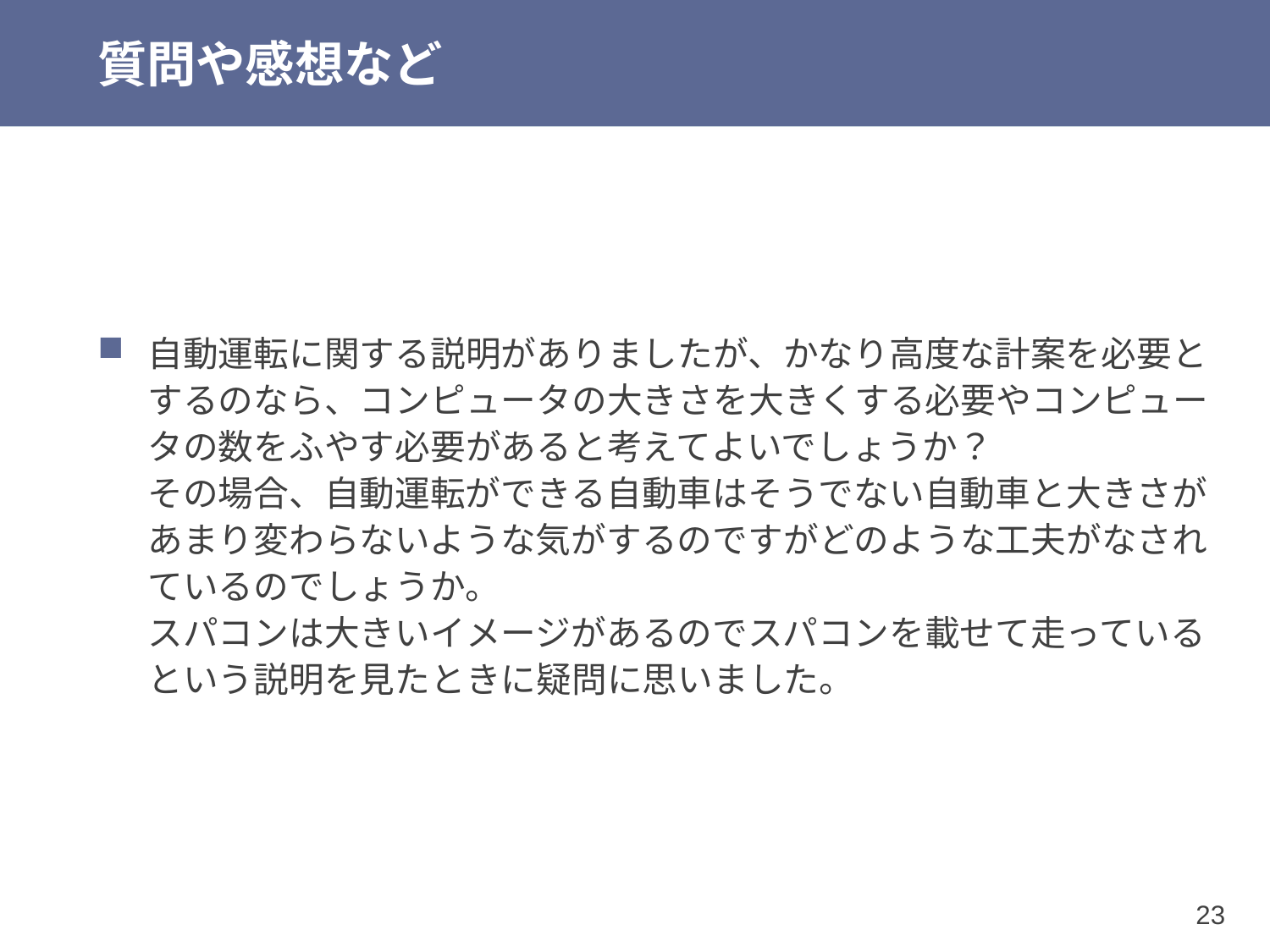

# 質問や感想など
自動運転に関する説明がありましたが、かなり高度な計案を必要とするのなら、コンピュータの大きさを大きくする必要やコンピュータの数をふやす必要があると考えてよいでしょうか？
その場合、自動運転ができる自動車はそうでない自動車と大きさがあまり変わらないような気がするのですがどのような工夫がなされているのでしょうか。
スパコンは大きいイメージがあるのでスパコンを載せて走っているという説明を見たときに疑問に思いました。